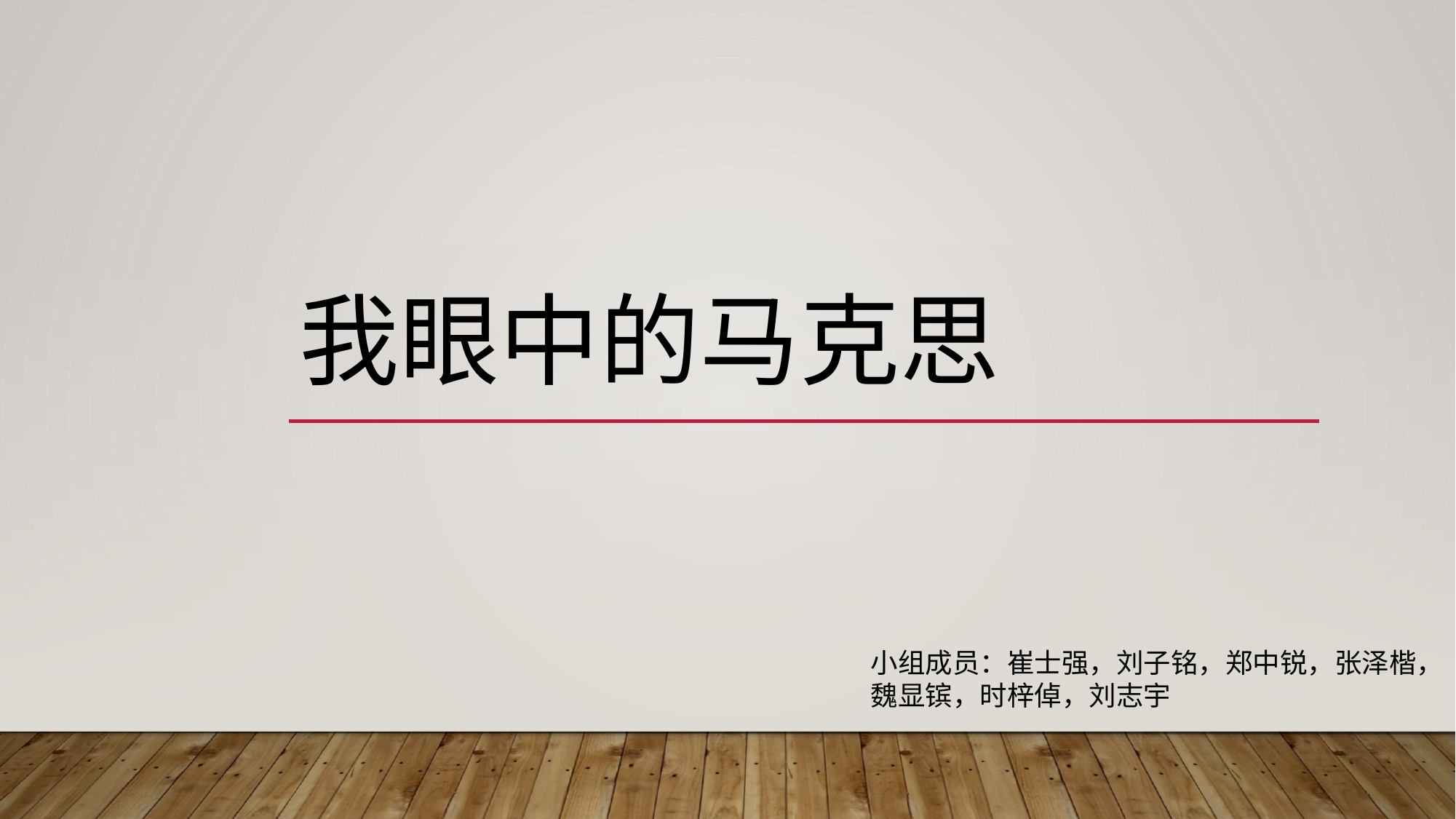

# 我眼中的马克思

小组成员：崔士强，刘子铭，郑中锐，张泽楷，魏显镔，时梓倬，刘志宇